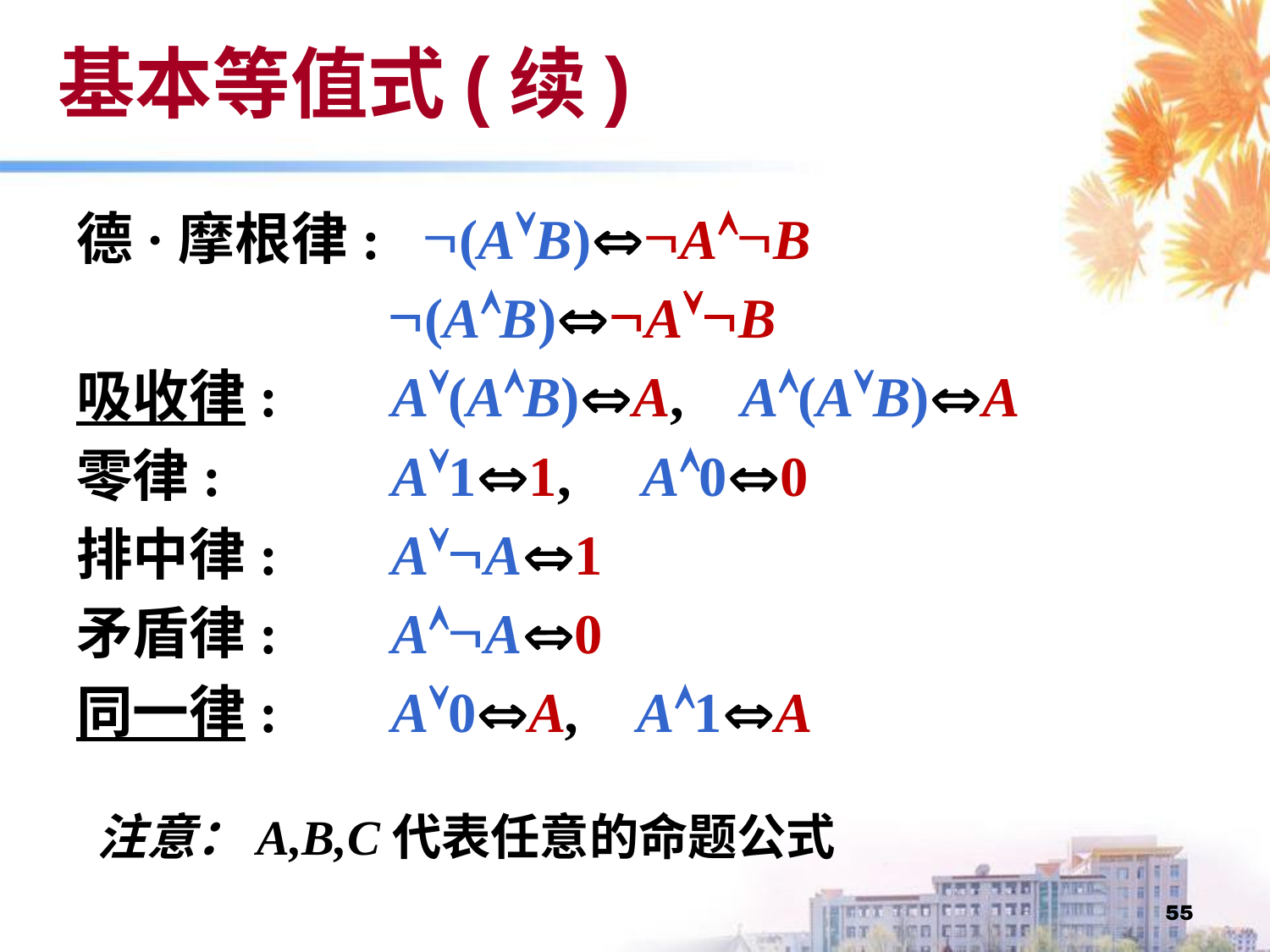

# 基本等值式(续)
德·摩根律:   ¬(A∨B)⇔¬A∧¬B
                      ¬(A∧B)⇔¬A∨¬B
吸收律:        A∨(A∧B)⇔A,    A∧(A∨B)⇔A
零律:            A∨1⇔1,     A∧0⇔0
排中律:        A∨¬A⇔1
矛盾律:        A∧¬A⇔0
同一律:        A∨0⇔A,    A∧1⇔A
注意：A,B,C代表任意的命题公式

55